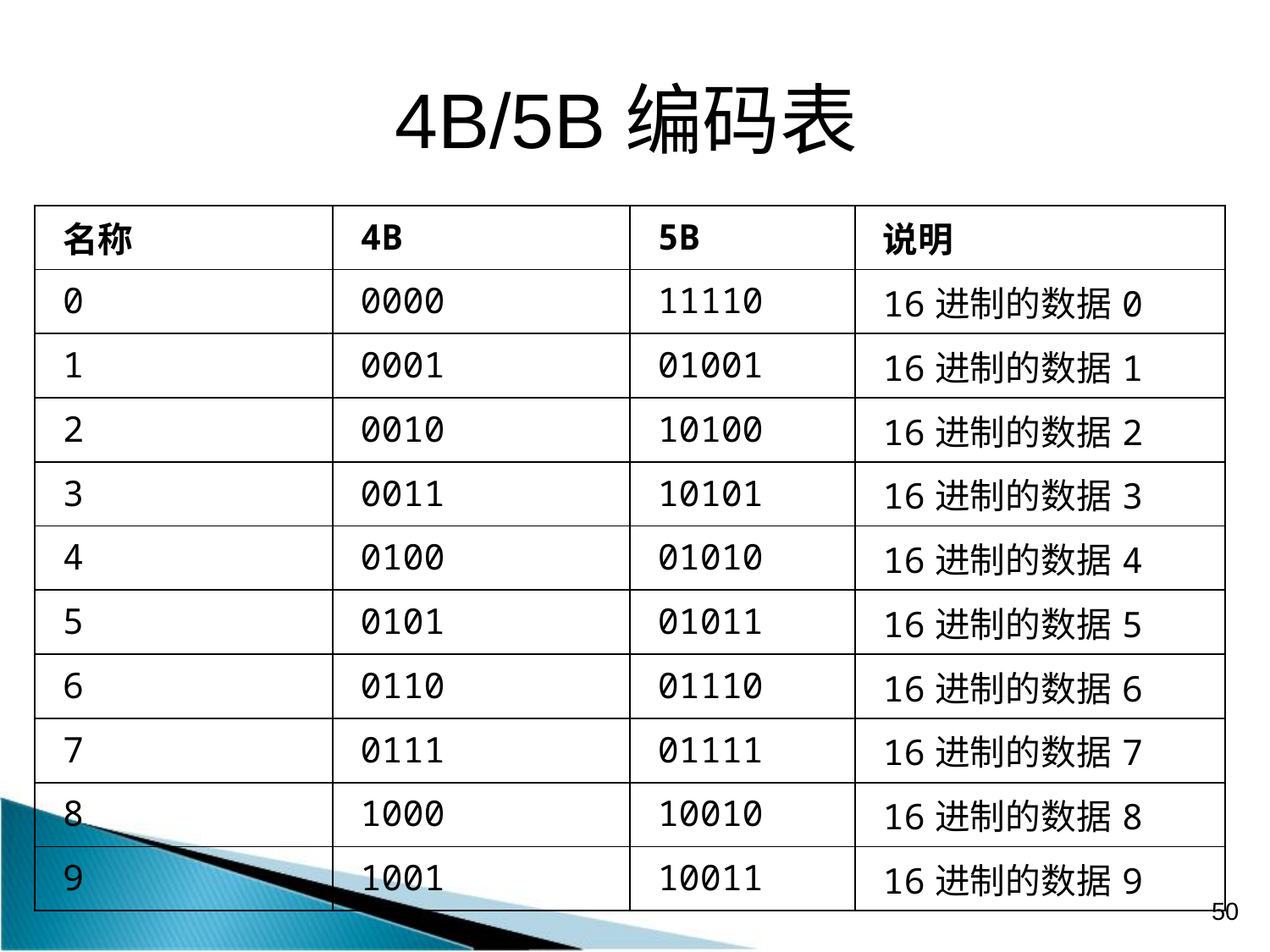

# 4B/5B编码表
| 名称 | 4B | 5B | 说明 |
| --- | --- | --- | --- |
| 0 | 0000 | 11110 | 16进制的数据0 |
| 1 | 0001 | 01001 | 16进制的数据1 |
| 2 | 0010 | 10100 | 16进制的数据2 |
| 3 | 0011 | 10101 | 16进制的数据3 |
| 4 | 0100 | 01010 | 16进制的数据4 |
| 5 | 0101 | 01011 | 16进制的数据5 |
| 6 | 0110 | 01110 | 16进制的数据6 |
| 7 | 0111 | 01111 | 16进制的数据7 |
| 8 | 1000 | 10010 | 16进制的数据8 |
| 9 | 1001 | 10011 | 16进制的数据9 |
50